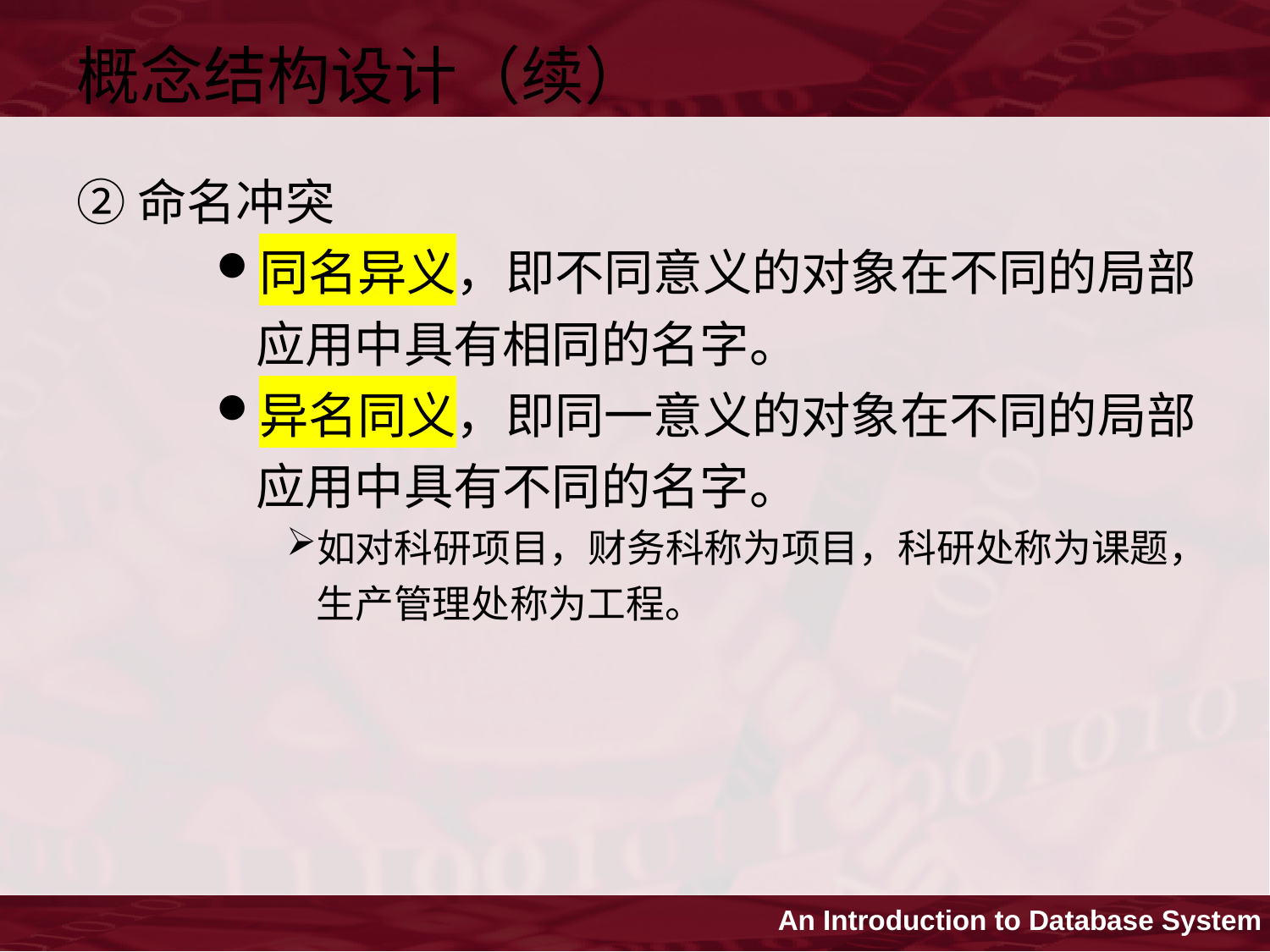

概念结构设计（续）
②命名冲突
同名异义，即不同意义的对象在不同的局部应用中具有相同的名字。
异名同义，即同一意义的对象在不同的局部应用中具有不同的名字。
如对科研项目，财务科称为项目，科研处称为课题，生产管理处称为工程。